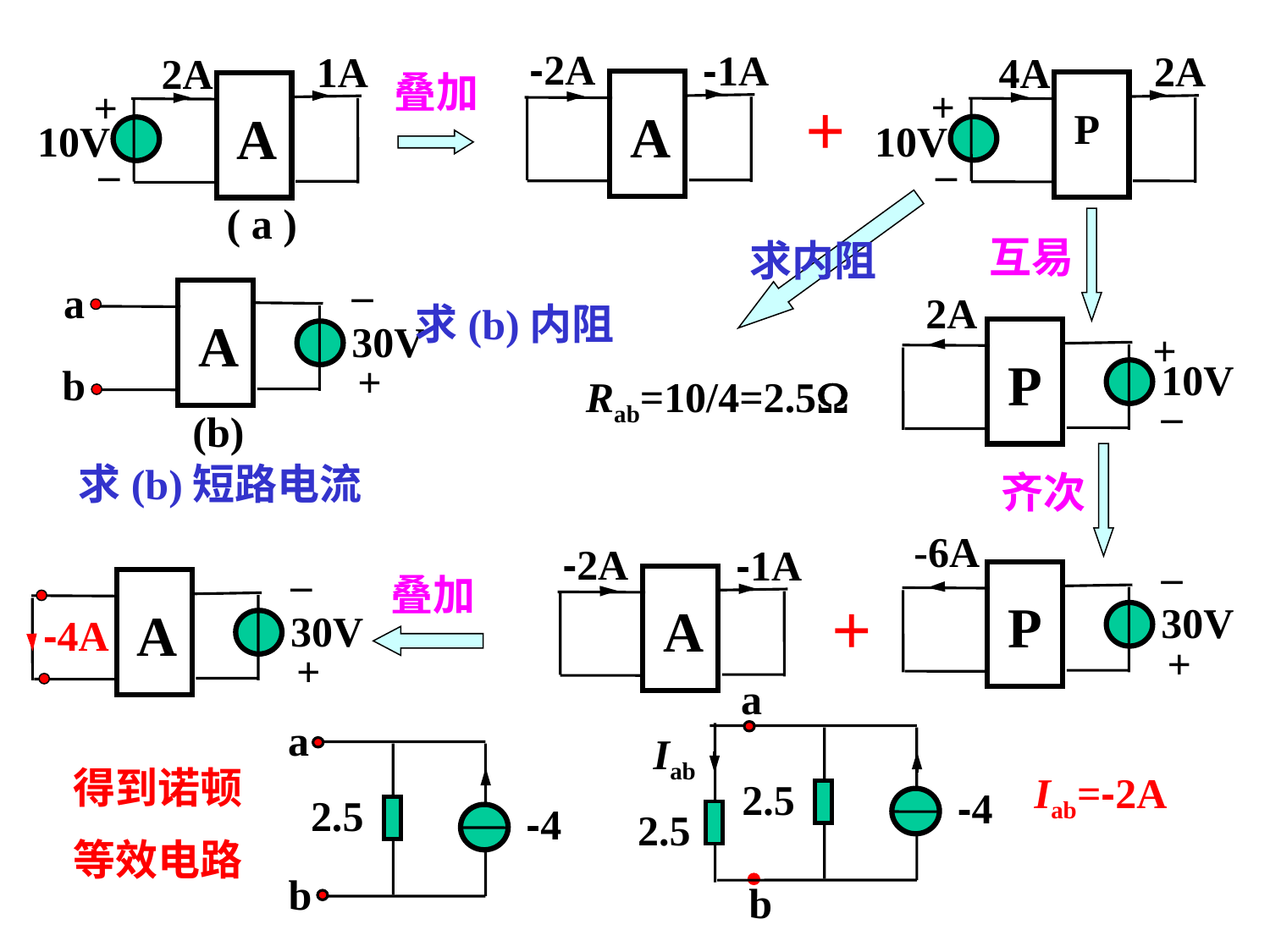

-2A
-1A

A

2A
4A

+

P

10V

–

1A
2A

+

A

10V

–

( a )
叠加

+

互易
求内阻

–
a

A

30V

+
b

(b)
求(b)内阻
求(b)短路电流
2A
+

P

10V

–

Rab=10/4=2.5Ω

齐次
-6A
–

P

30V

+

-2A
-1A

A

–

A

30V
-4A

+

叠加

+
a

Iab

2.5
-4

2.5

b

a

2.5
-4

b

得到诺顿
等效电路
Iab=-2A